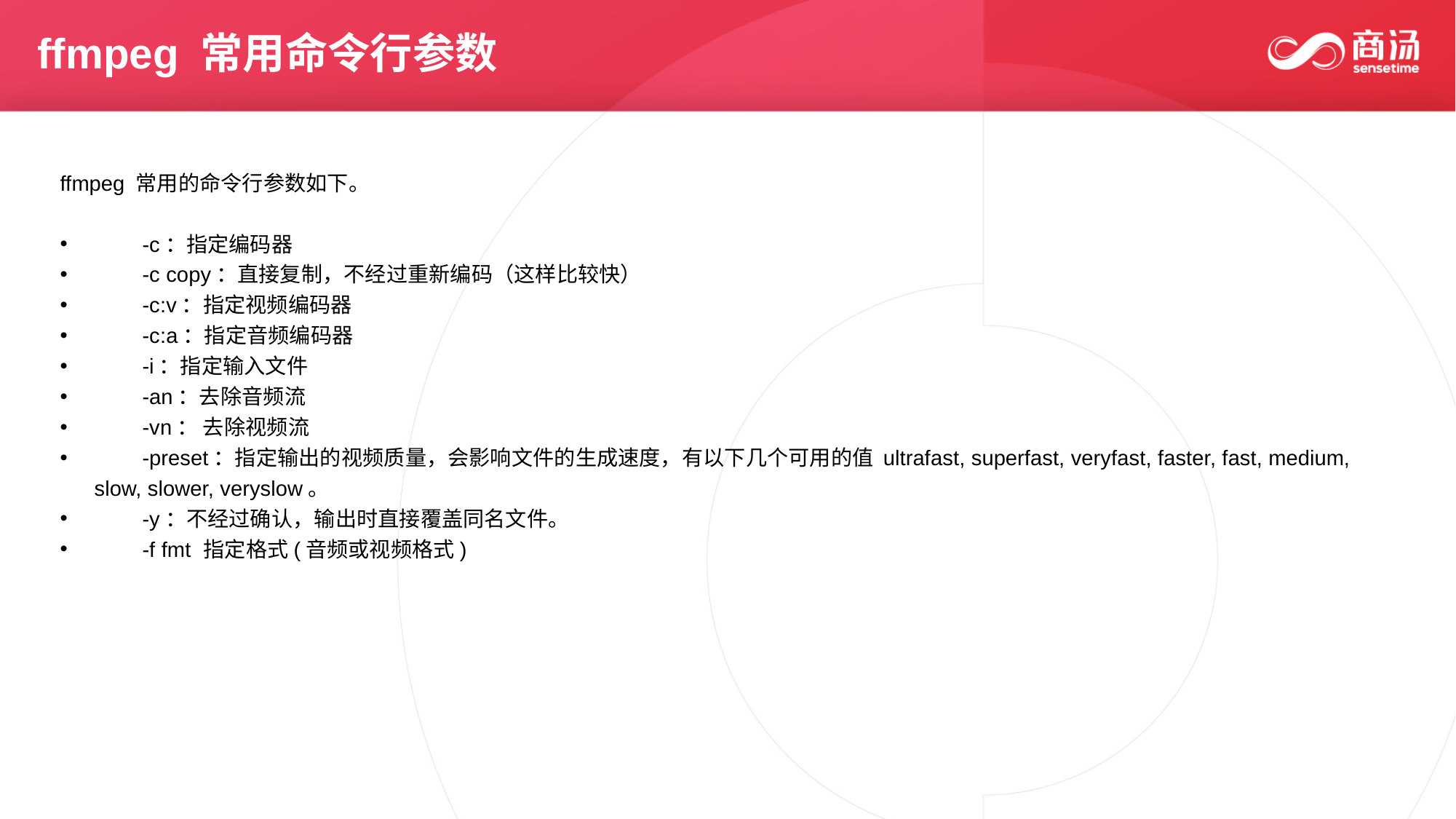

ffmpeg 常用命令行参数
ffmpeg 常用的命令行参数如下。

        -c：指定编码器
        -c copy：直接复制，不经过重新编码（这样比较快）
        -c:v：指定视频编码器
        -c:a：指定音频编码器
        -i：指定输入文件
        -an：去除音频流
        -vn： 去除视频流
        -preset：指定输出的视频质量，会影响文件的生成速度，有以下几个可用的值 ultrafast, superfast, veryfast, faster, fast, medium, slow, slower, veryslow。
        -y：不经过确认，输出时直接覆盖同名文件。
        -f fmt	指定格式(音频或视频格式)

12